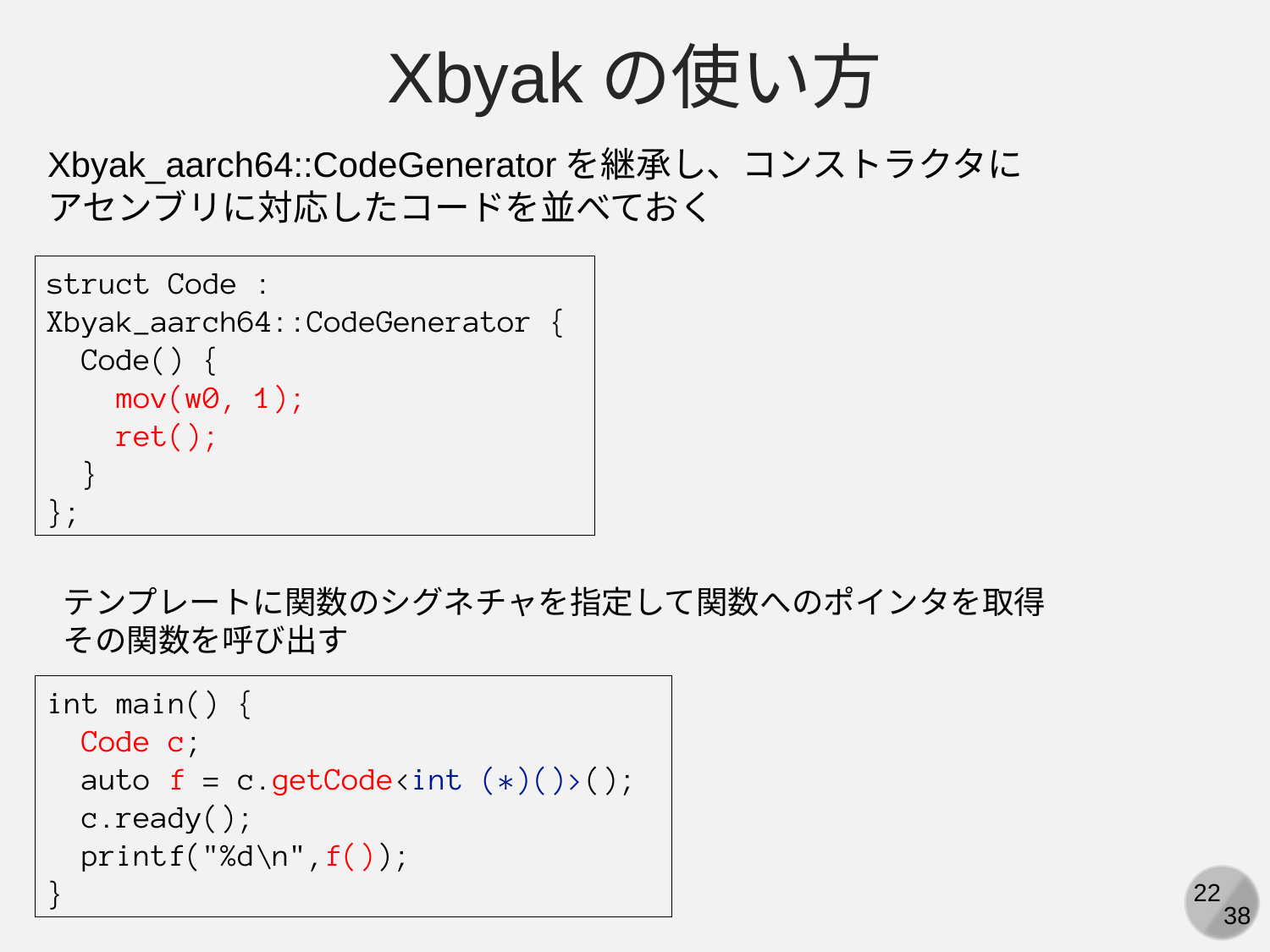

Xbyakの使い方
Xbyak_aarch64::CodeGeneratorを継承し、コンストラクタにアセンブリに対応したコードを並べておく
struct Code : Xbyak_aarch64::CodeGenerator {
  Code() {
    mov(w0, 1);
    ret();
  }
};
テンプレートに関数のシグネチャを指定して関数へのポインタを取得
その関数を呼び出す
int main() {
  Code c;
  auto f = c.getCode<int (*)()>();
  c.ready();
  printf("%d\n",f());
}